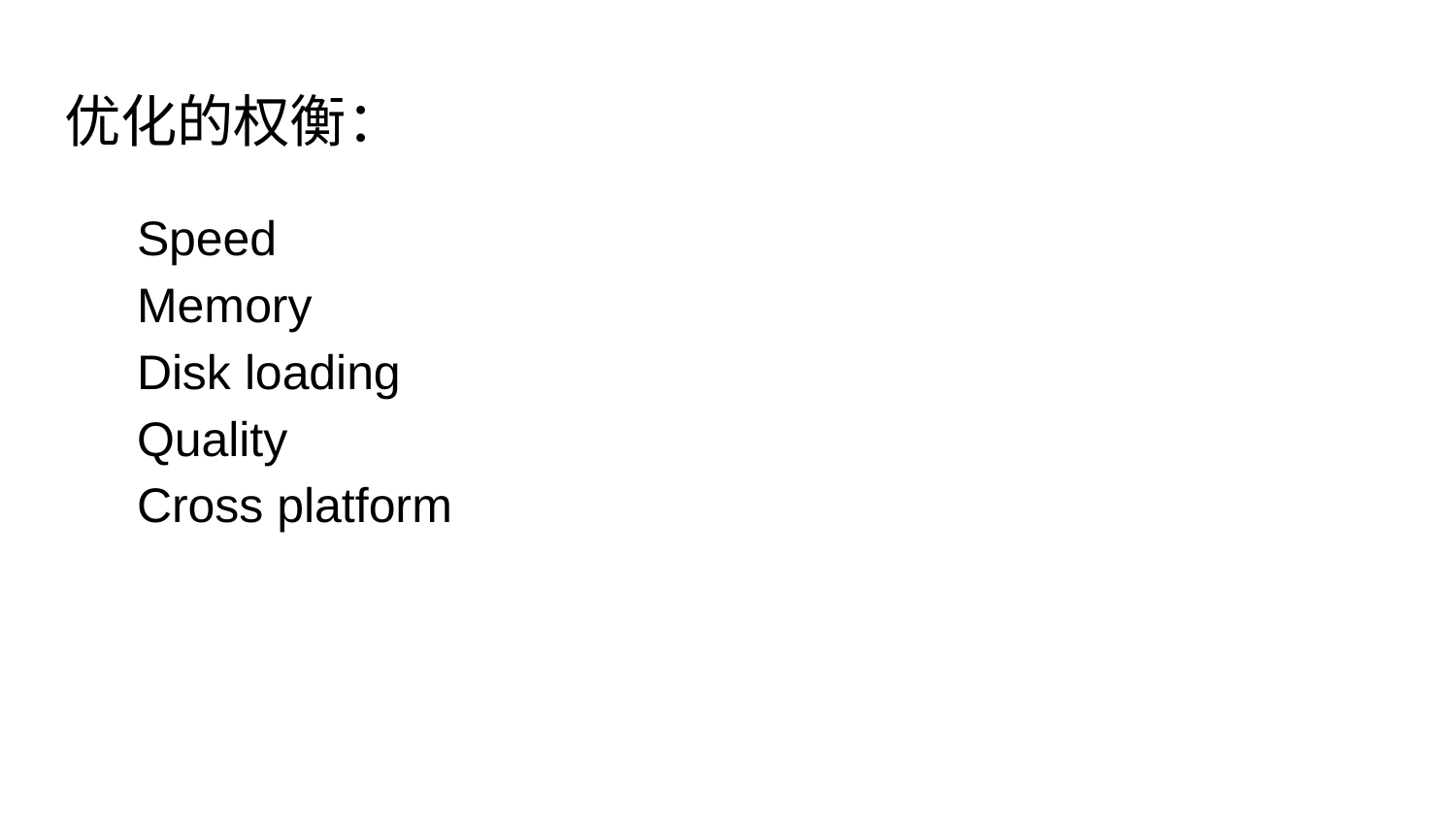

# 优化的权衡：

Speed
Memory
Disk loading
Quality
Cross platform